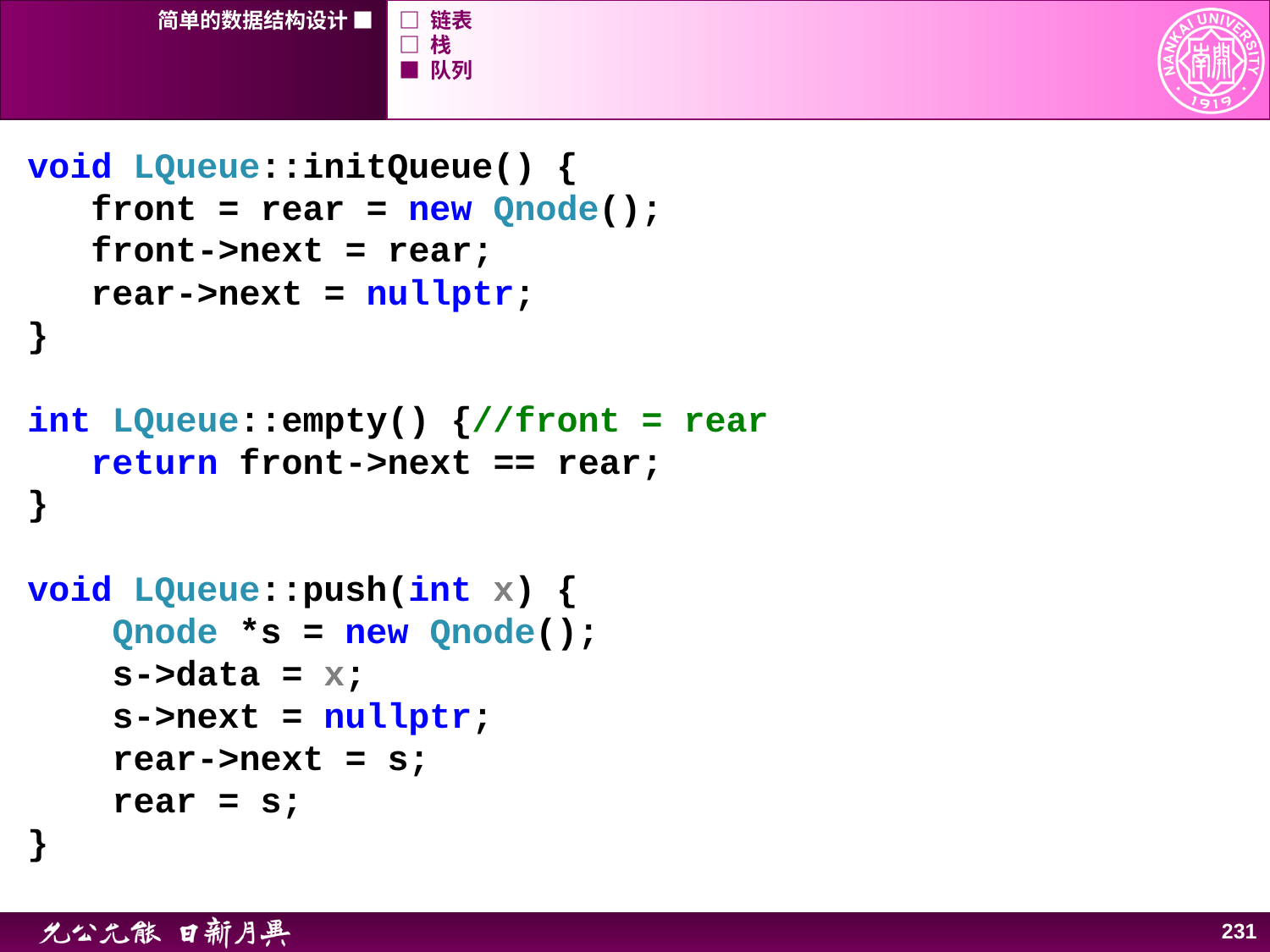

简单的数据结构设计 ■
□ 链表
□ 栈
■ 队列

void LQueue::initQueue() {
   front = rear = new Qnode();
   front->next = rear;
   rear->next = nullptr;
}

int LQueue::empty() {//front = rear
   return front->next == rear;
}

void LQueue::push(int x) {
    Qnode *s = new Qnode();
    s->data = x;
    s->next = nullptr;
    rear->next = s;
    rear = s;
}
231